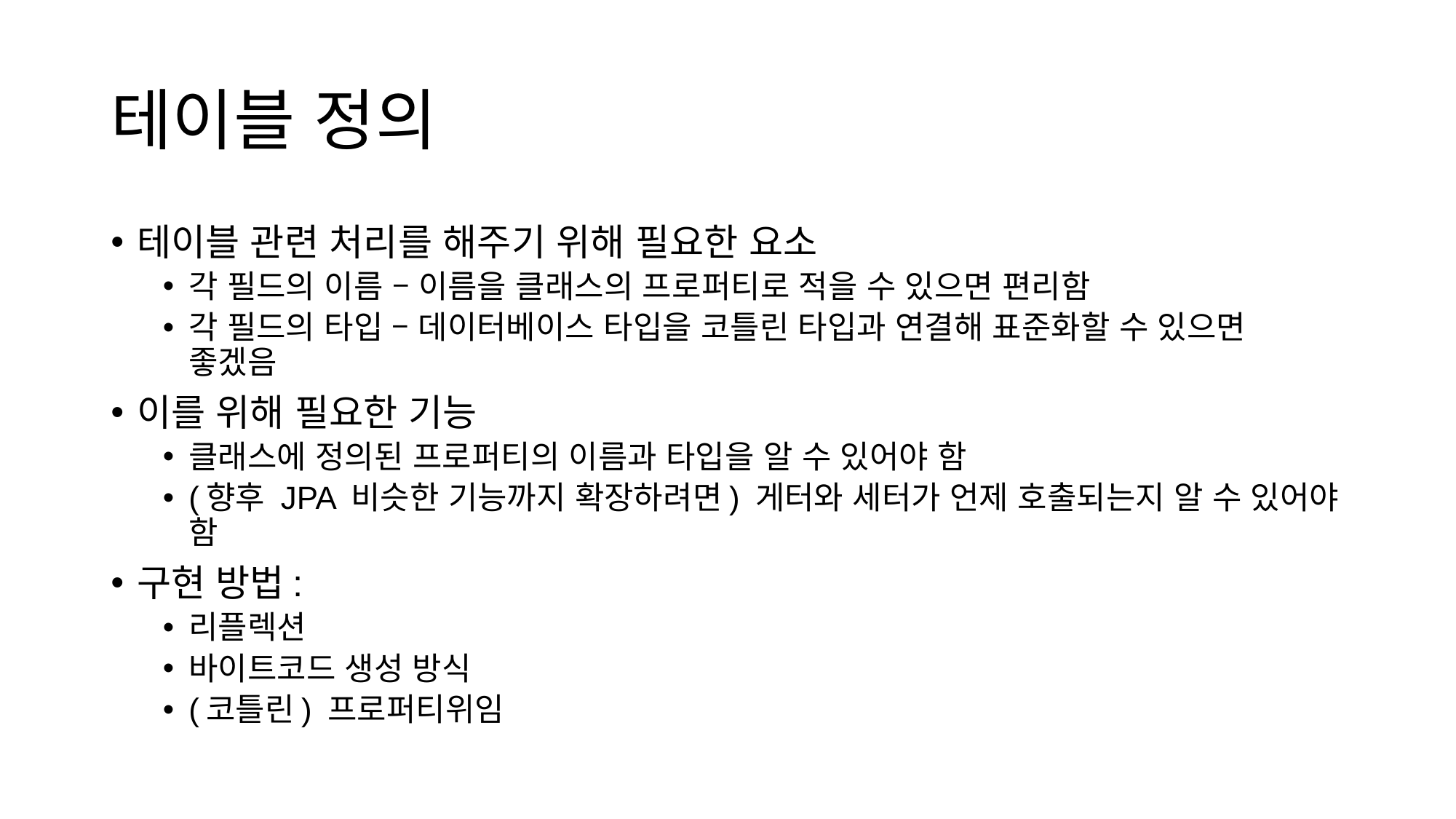

# 테이블 정의
테이블 관련 처리를 해주기 위해 필요한 요소
각 필드의 이름 – 이름을 클래스의 프로퍼티로 적을 수 있으면 편리함
각 필드의 타입 – 데이터베이스 타입을 코틀린 타입과 연결해 표준화할 수 있으면 좋겠음
이를 위해 필요한 기능
클래스에 정의된 프로퍼티의 이름과 타입을 알 수 있어야 함
(향후 JPA 비슷한 기능까지 확장하려면) 게터와 세터가 언제 호출되는지 알 수 있어야 함
구현 방법:
리플렉션
바이트코드 생성 방식
(코틀린) 프로퍼티위임